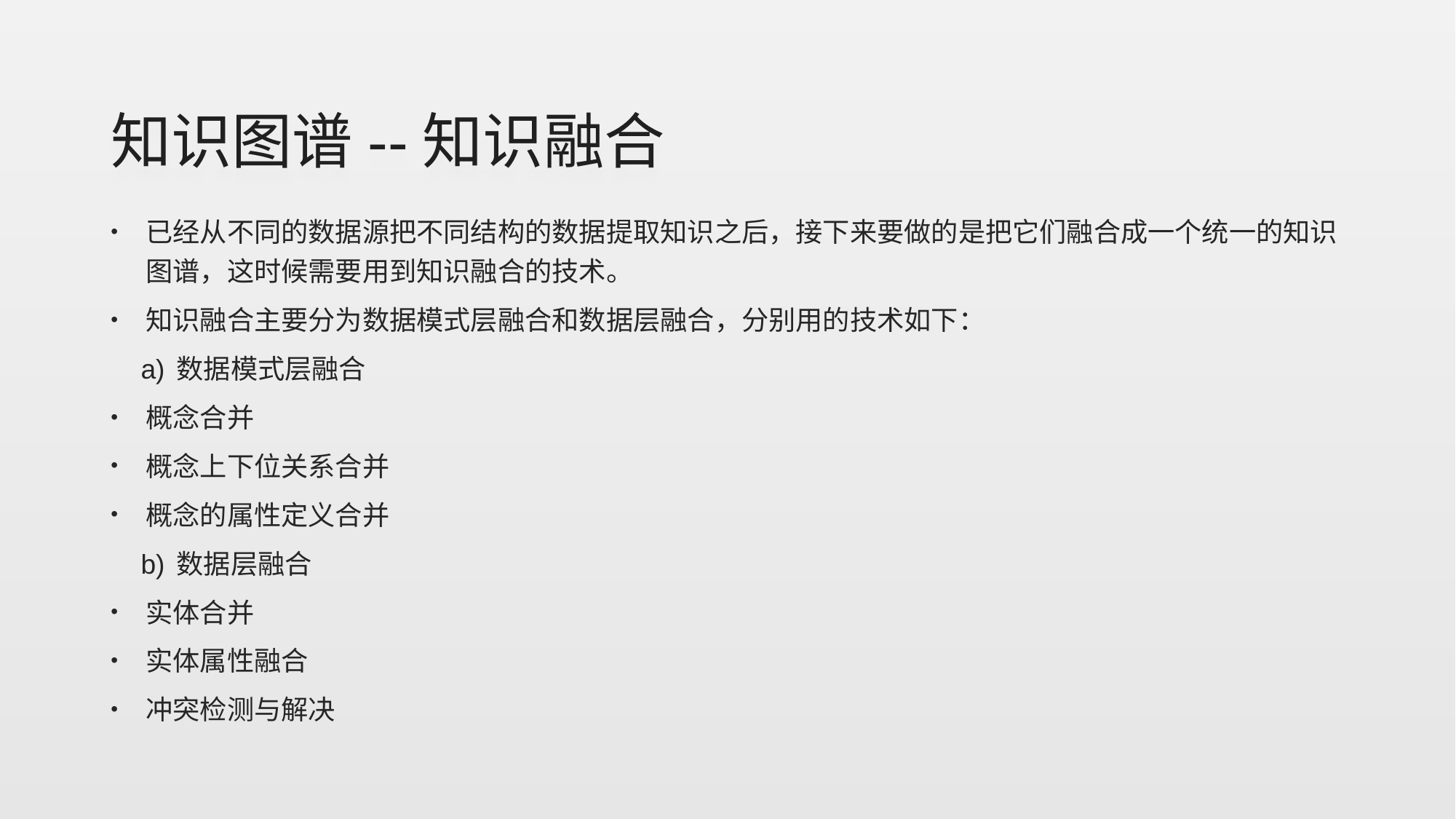

# 知识图谱--知识融合
已经从不同的数据源把不同结构的数据提取知识之后，接下来要做的是把它们融合成一个统一的知识图谱，这时候需要用到知识融合的技术。
知识融合主要分为数据模式层融合和数据层融合，分别用的技术如下：
    a) 数据模式层融合
概念合并
概念上下位关系合并
概念的属性定义合并
    b) 数据层融合
实体合并
实体属性融合
冲突检测与解决